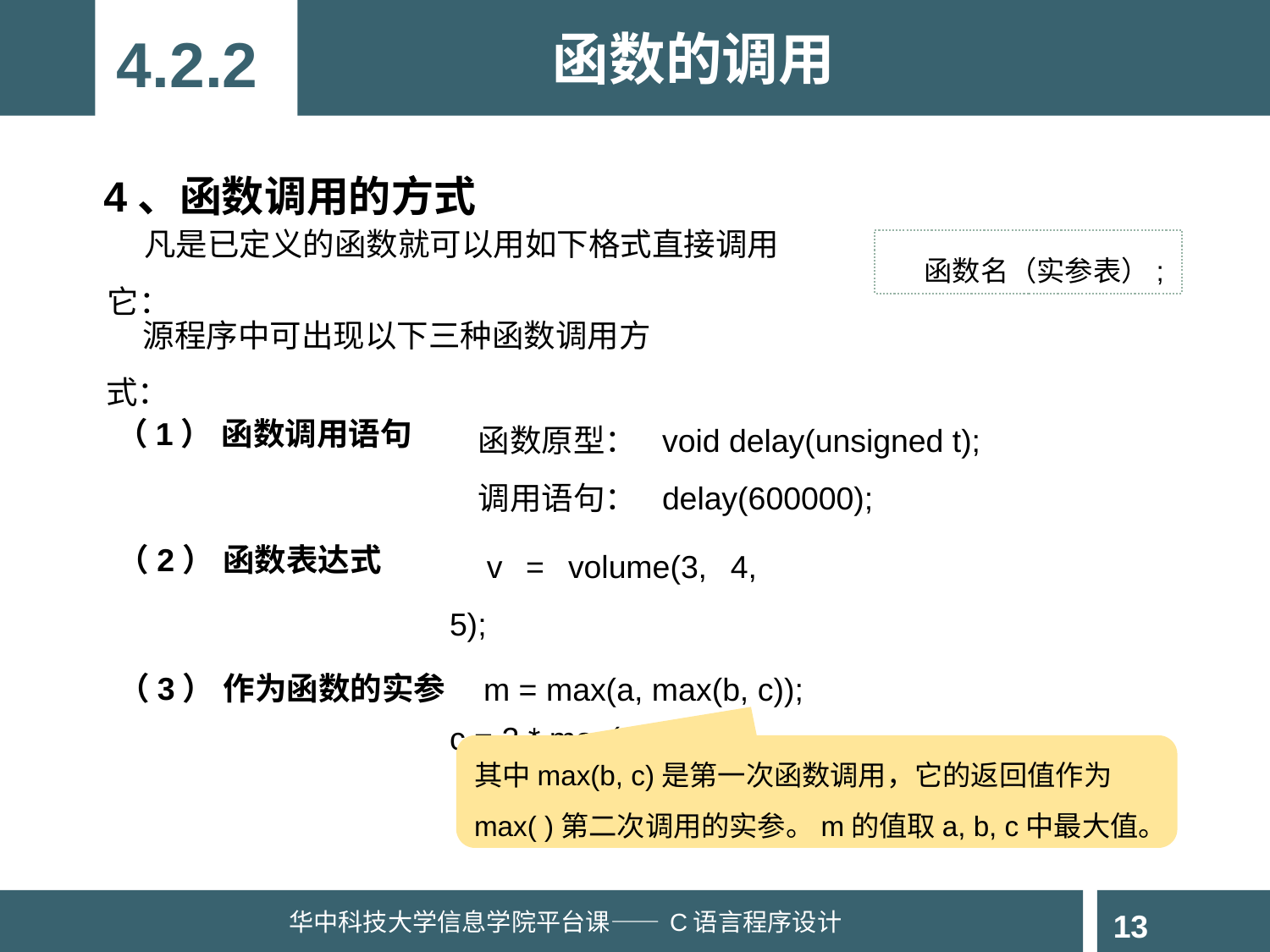

函数的调用
4.2.2
4、函数调用的方式
凡是已定义的函数就可以用如下格式直接调用它：
函数名（实参表）;
源程序中可出现以下三种函数调用方式：
（1） 函数调用语句
函数原型：  void delay(unsigned t);
调用语句：  delay(600000);
（2） 函数表达式
v = volume(3, 4, 5);
	c = 2 * max(a, b);
（3） 作为函数的实参
m = max(a, max(b, c));
其中max(b, c)是第一次函数调用，它的返回值作为max( )第二次调用的实参。m的值取a, b, c中最大值。